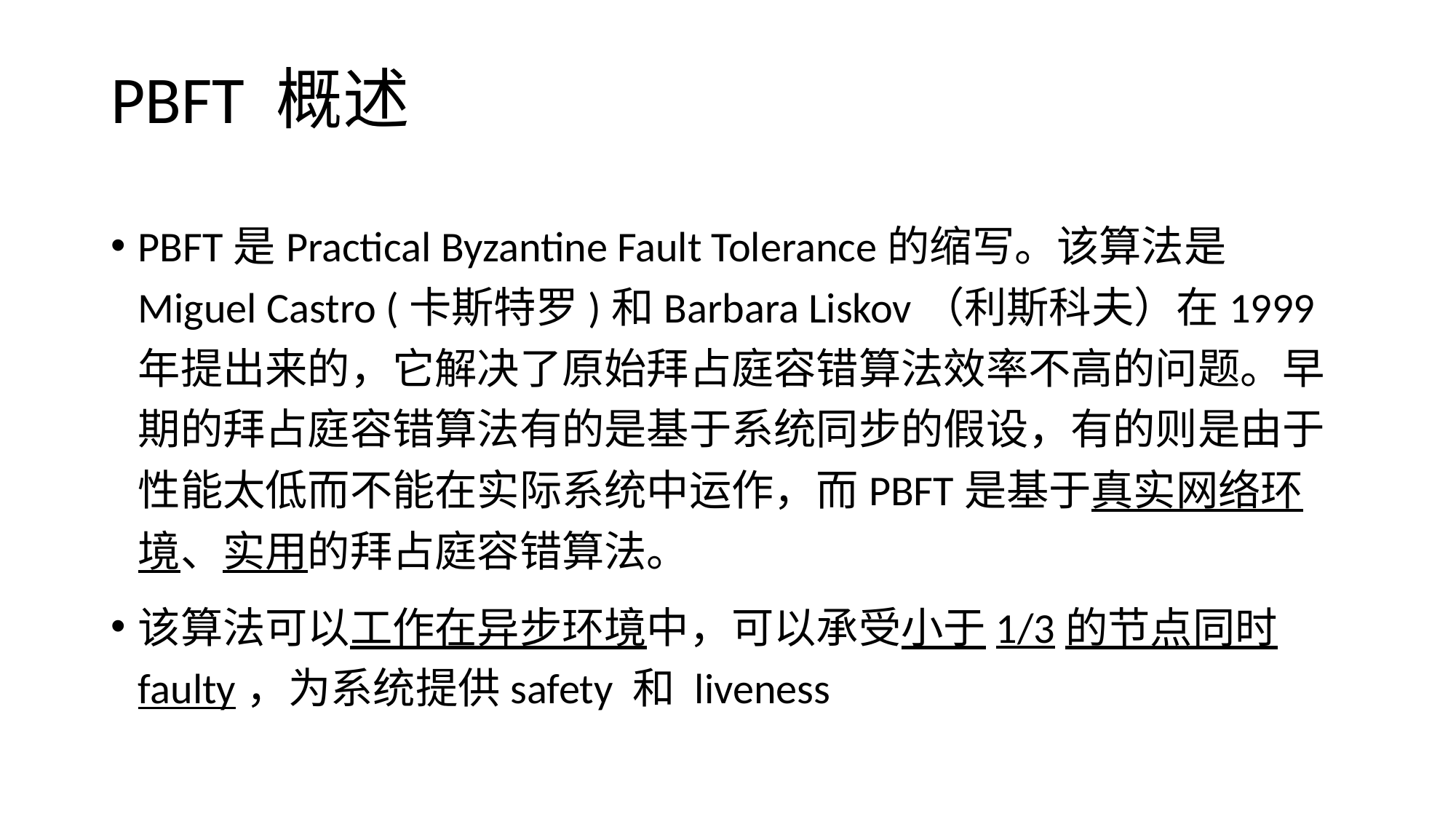

# PBFT 概述

PBFT是Practical Byzantine Fault Tolerance的缩写。该算法是Miguel Castro (卡斯特罗)和Barbara Liskov（利斯科夫）在1999年提出来的，它解决了原始拜占庭容错算法效率不高的问题。早期的拜占庭容错算法有的是基于系统同步的假设，有的则是由于性能太低而不能在实际系统中运作，而PBFT是基于真实网络环境、实用的拜占庭容错算法。
该算法可以工作在异步环境中，可以承受小于1/3的节点同时faulty，为系统提供safety 和 liveness